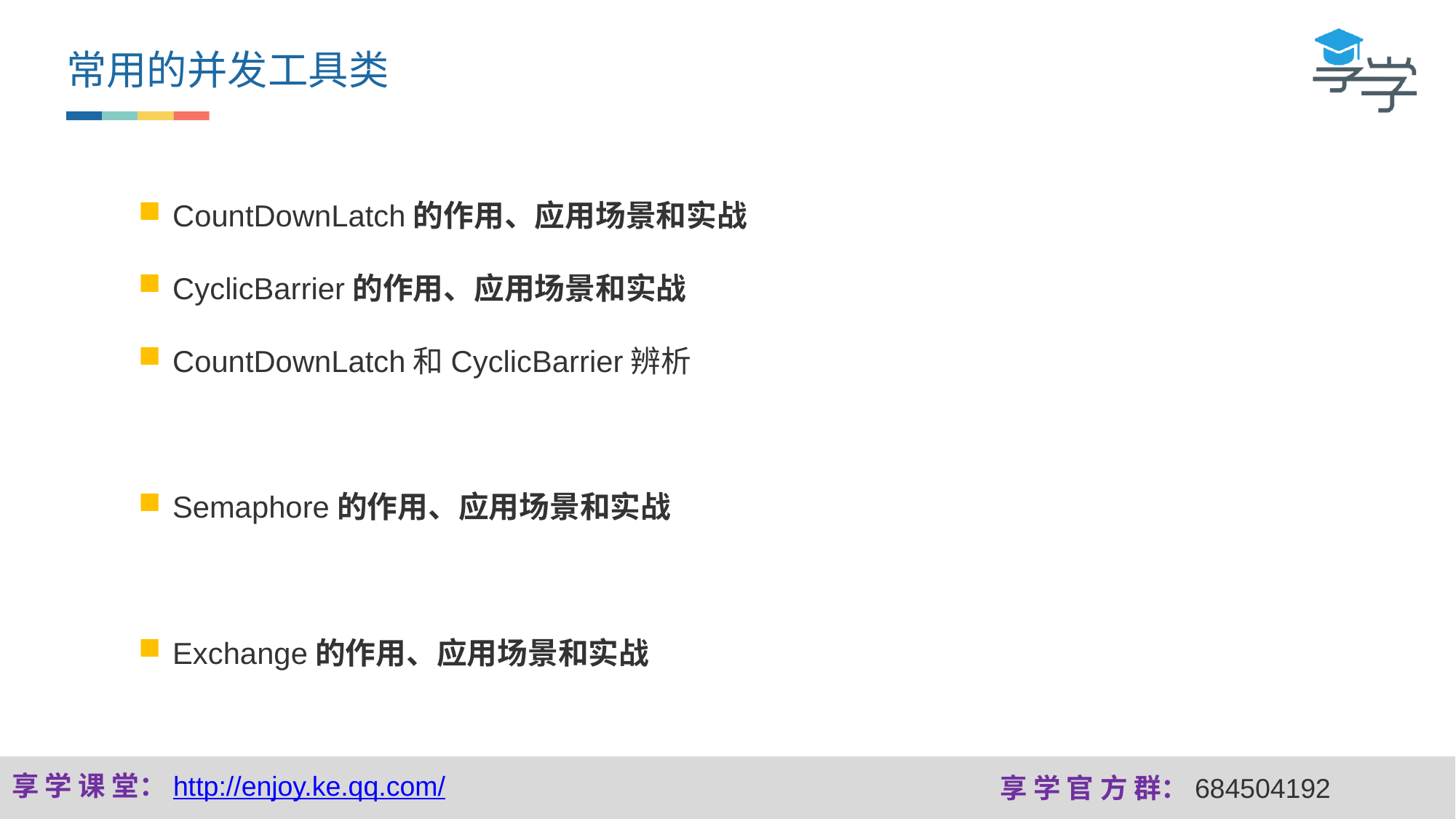

常用的并发工具类

CountDownLatch的作用、应用场景和实战
CyclicBarrier的作用、应用场景和实战
CountDownLatch和CyclicBarrier辨析

Semaphore的作用、应用场景和实战

Exchange的作用、应用场景和实战